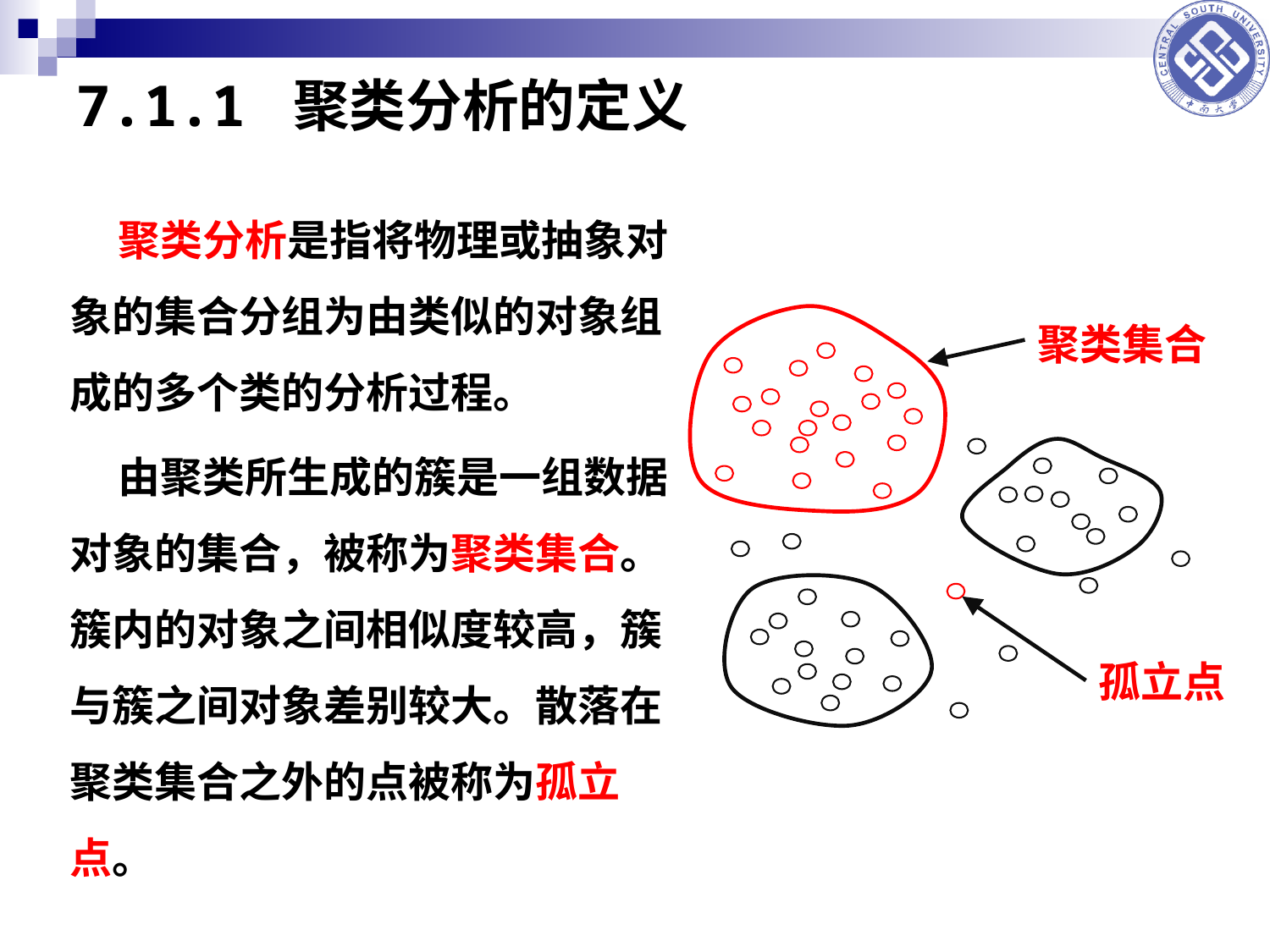

# 7.1.1 聚类分析的定义
    聚类分析是指将物理或抽象对象的集合分组为由类似的对象组成的多个类的分析过程。
    由聚类所生成的簇是一组数据对象的集合，被称为聚类集合。簇内的对象之间相似度较高，簇与簇之间对象差别较大。散落在聚类集合之外的点被称为孤立点。

聚类集合

孤立点